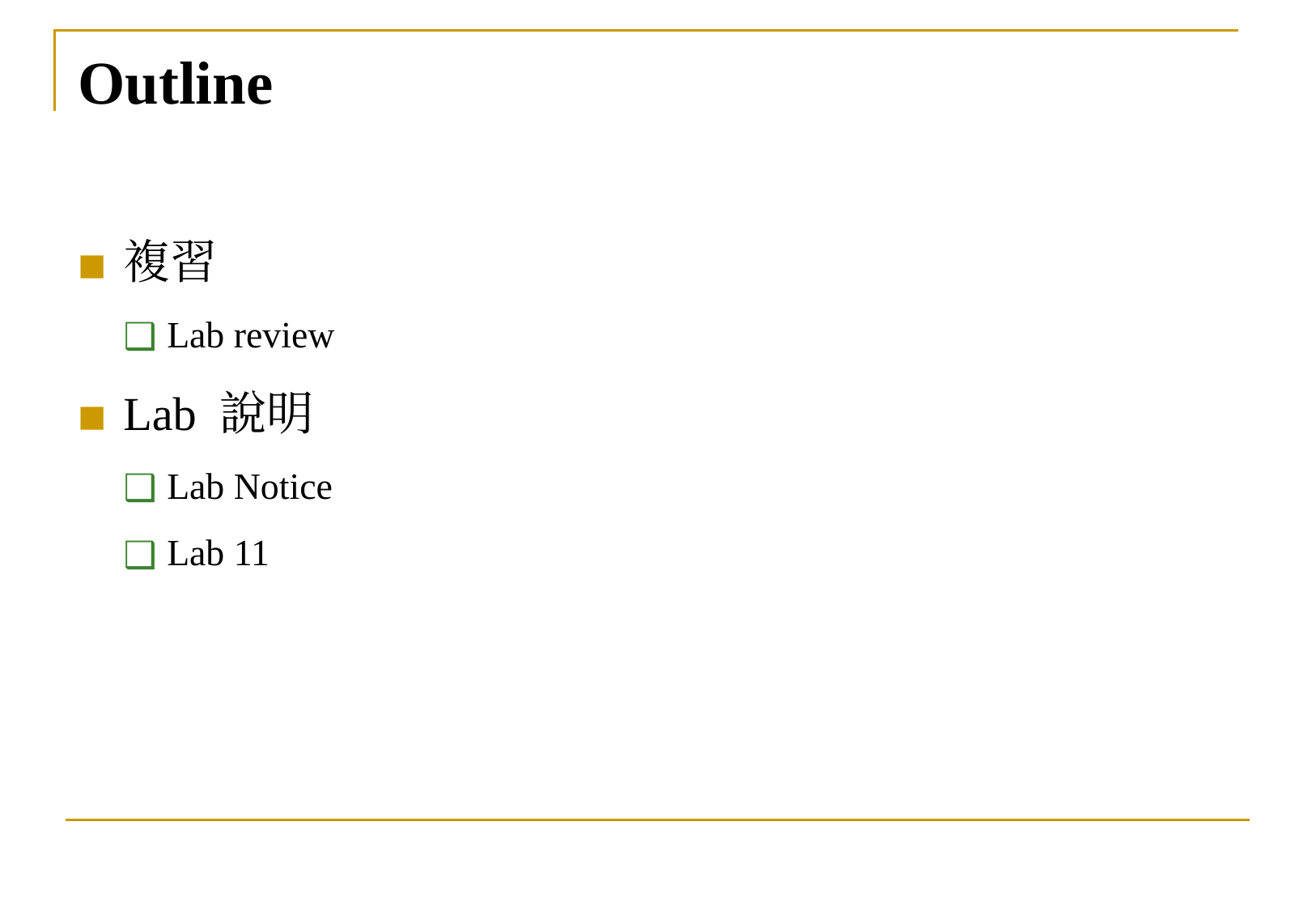

# Outline
複習
Lab review
Lab 說明
Lab Notice
Lab 11